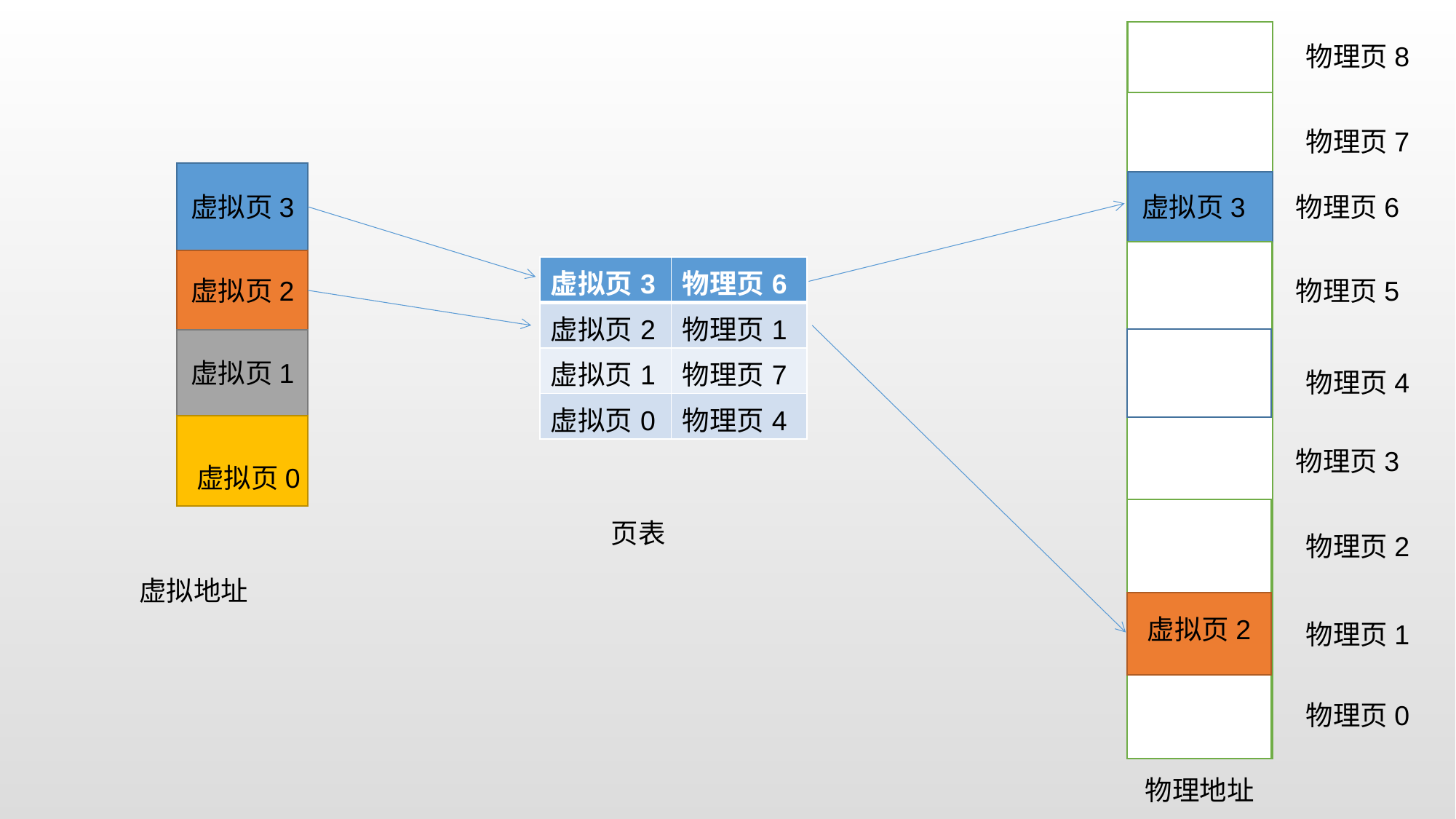

物理页8
物理页7

虚拟页3
物理页6
虚拟页3

| 虚拟页3 | 物理页6 |
| --- | --- |
| 虚拟页2 | 物理页1 |
| 虚拟页1 | 物理页7 |
| 虚拟页0 | 物理页4 |
虚拟页2
物理页5

虚拟页1
物理页4

物理页3
虚拟页0

页表
物理页2
虚拟地址

虚拟页2
物理页1

物理页0
物理地址